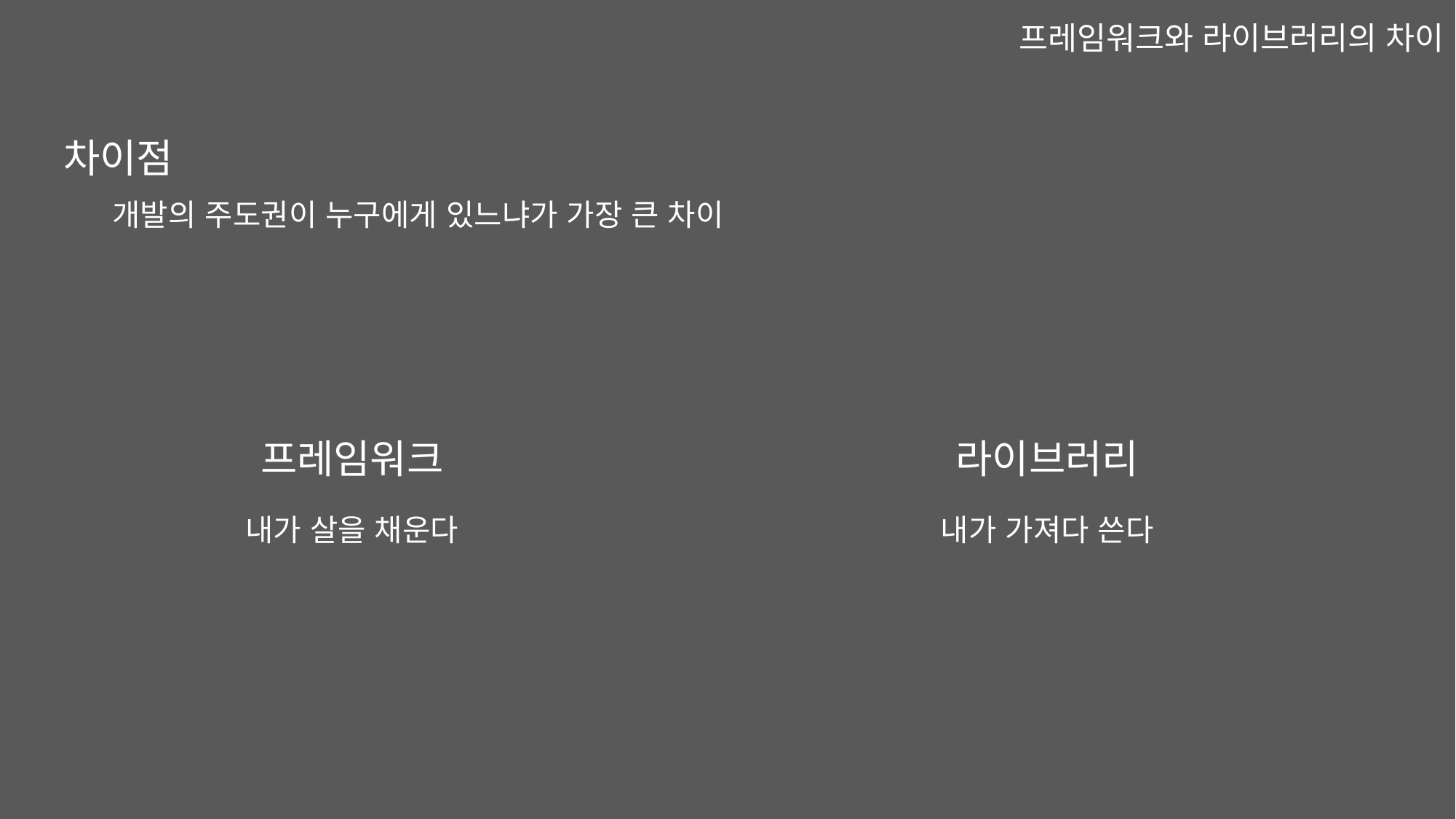

프레임워크와 라이브러리의 차이
차이점
개발의 주도권이 누구에게 있느냐가 가장 큰 차이
프레임워크
라이브러리
내가 가져다 쓴다
내가 살을 채운다